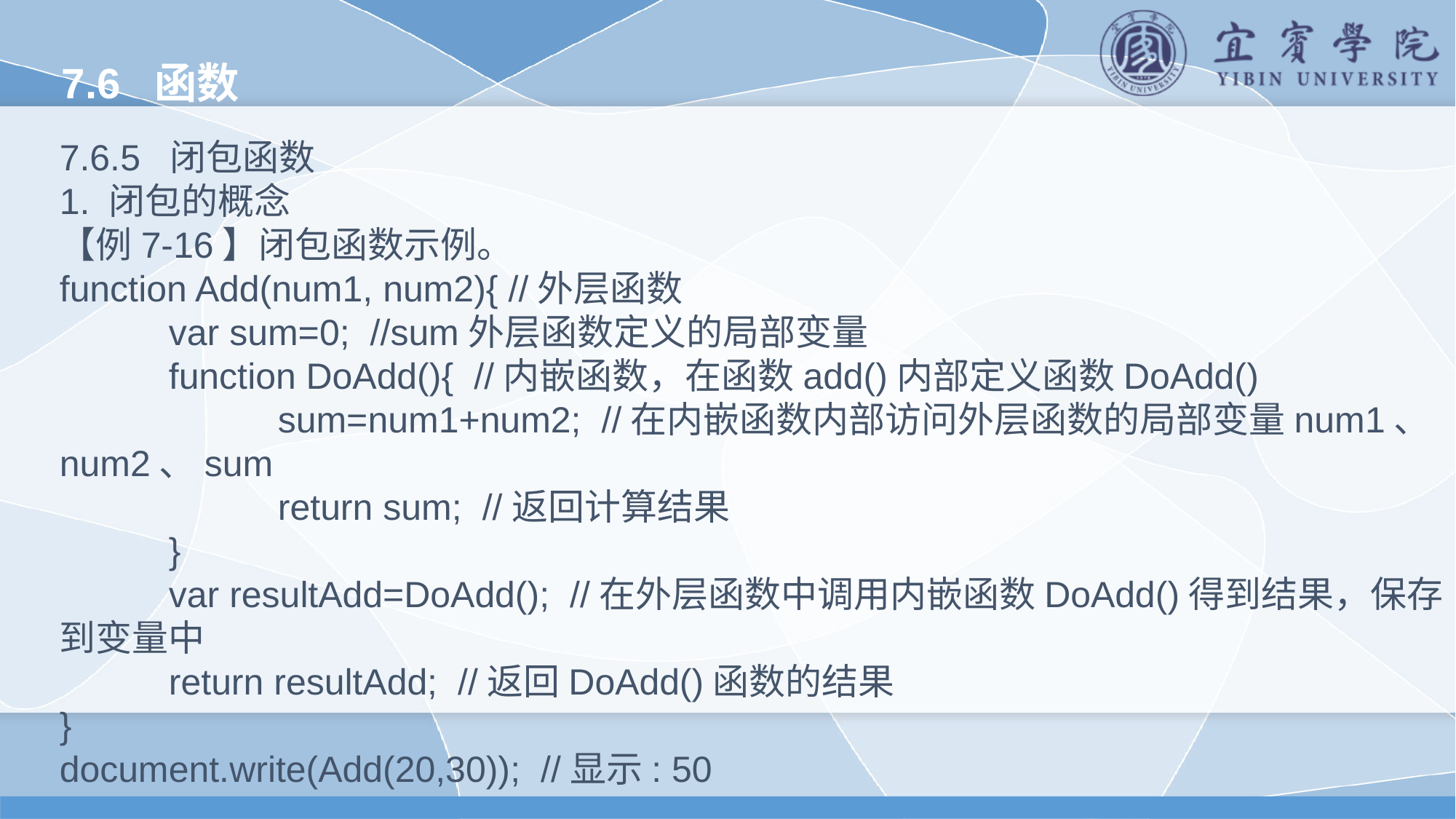

7.6  函数
7.6.5  闭包函数
1. 闭包的概念
【例7-16】闭包函数示例。
function Add(num1, num2){ //外层函数
	var sum=0;  //sum外层函数定义的局部变量
	function DoAdd(){  //内嵌函数，在函数add()内部定义函数DoAdd()
		sum=num1+num2;  //在内嵌函数内部访问外层函数的局部变量num1、num2、sum
		return sum;  //返回计算结果
	}
	var resultAdd=DoAdd();  //在外层函数中调用内嵌函数DoAdd()得到结果，保存到变量中
	return resultAdd;  //返回DoAdd()函数的结果
}
document.write(Add(20,30));  //显示: 50